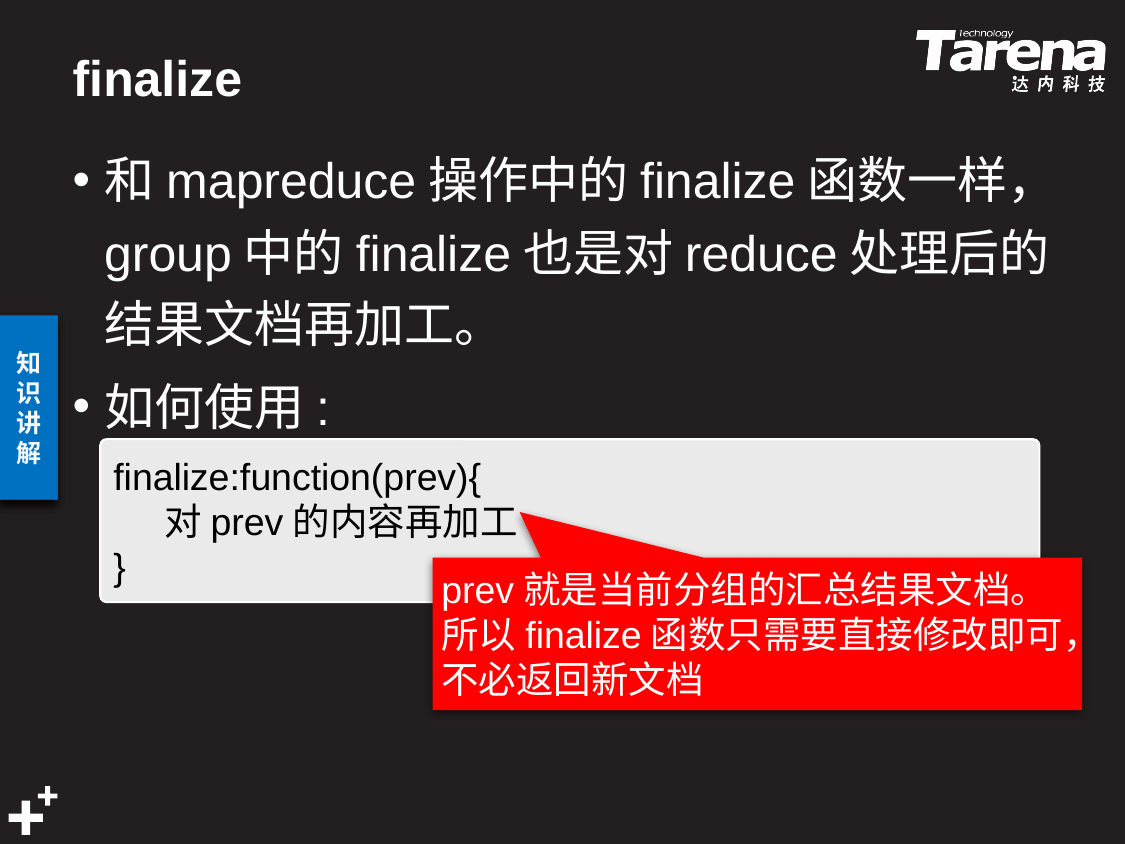

# finalize
和mapreduce操作中的finalize函数一样，group中的finalize也是对reduce处理后的结果文档再加工。
如何使用:

finalize:function(prev){
    对prev的内容再加工
}
prev就是当前分组的汇总结果文档。所以finalize函数只需要直接修改即可，不必返回新文档